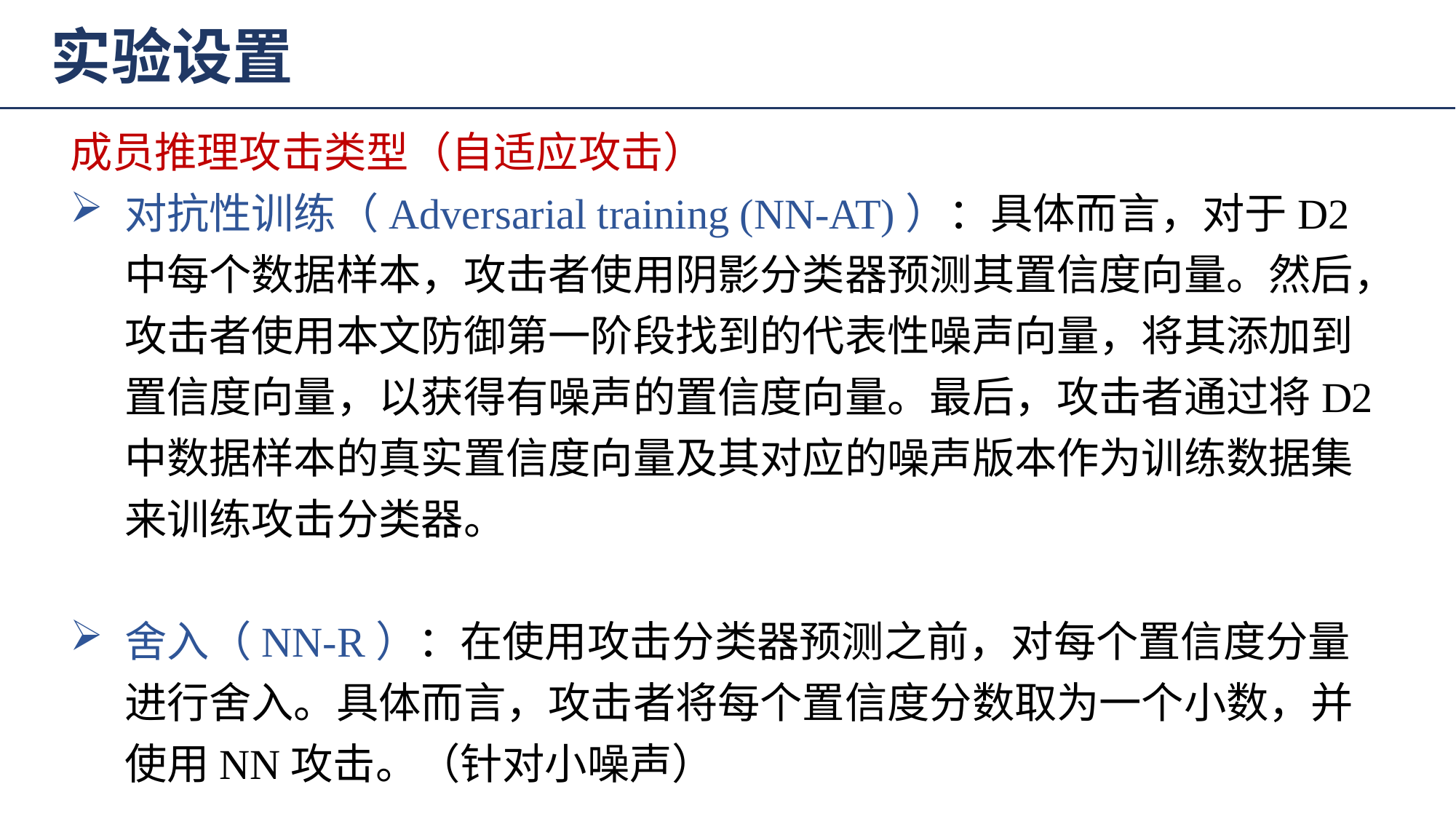

实验设置
成员推理攻击类型（自适应攻击）
对抗性训练（Adversarial training (NN-AT)）：具体而言，对于D2中每个数据样本，攻击者使用阴影分类器预测其置信度向量。然后，攻击者使用本文防御第一阶段找到的代表性噪声向量，将其添加到置信度向量，以获得有噪声的置信度向量。最后，攻击者通过将D2中数据样本的真实置信度向量及其对应的噪声版本作为训练数据集来训练攻击分类器。

舍入（NN-R）：在使用攻击分类器预测之前，对每个置信度分量进行舍入。具体而言，攻击者将每个置信度分数取为一个小数，并使用NN攻击。（针对小噪声）